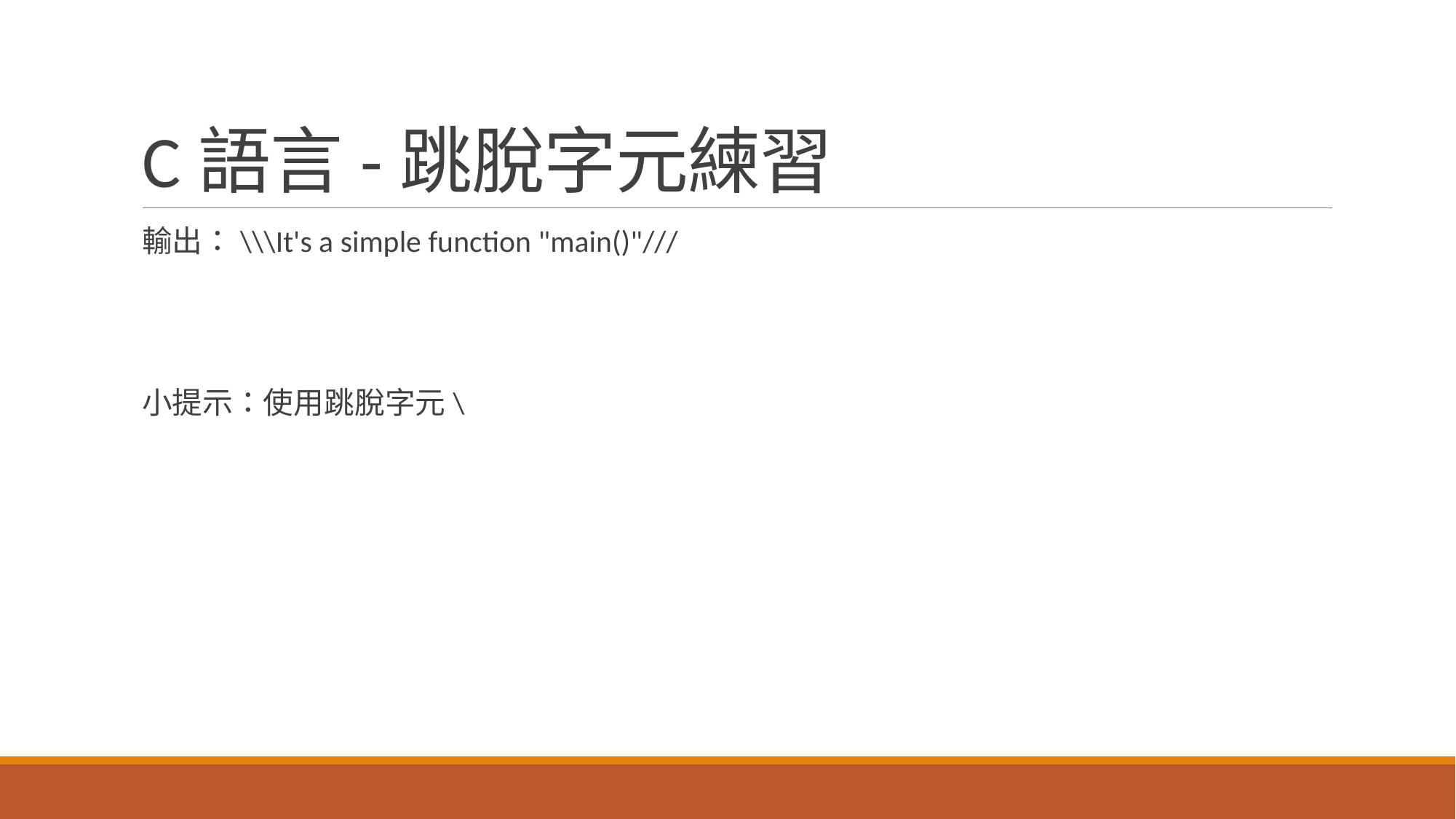

# C語言-跳脫字元練習
輸出：\\\It's a simple function "main()"///

小提示：使用跳脫字元\